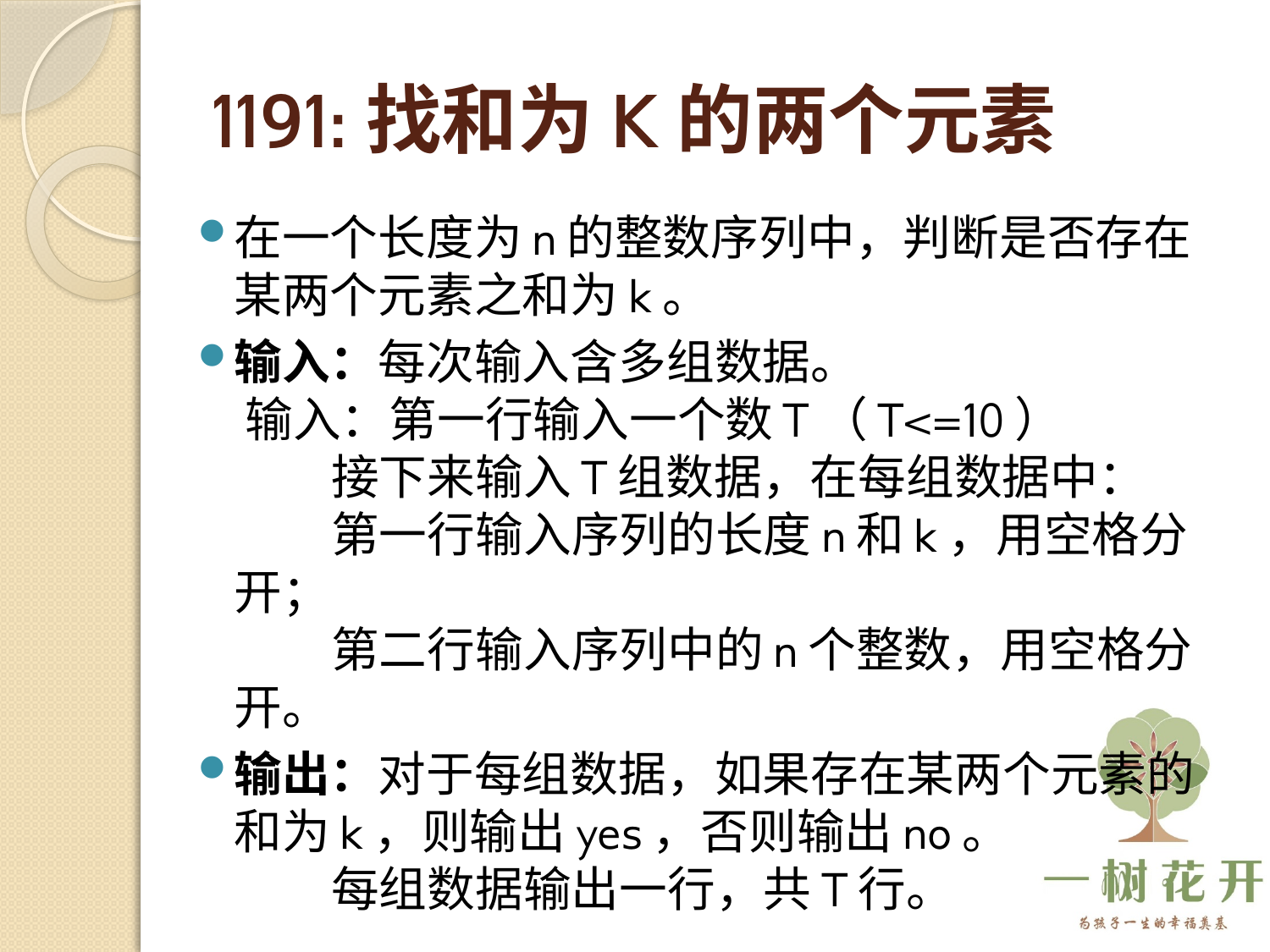

# 1191:找和为K的两个元素
在一个长度为n的整数序列中，判断是否存在某两个元素之和为k。
输入：每次输入含多组数据。
 输入：第一行输入一个数T（T<=10）
         接下来输入T组数据，在每组数据中：
         第一行输入序列的长度n和k，用空格分开；
         第二行输入序列中的n个整数，用空格分开。
输出：对于每组数据，如果存在某两个元素的和为k，则输出yes，否则输出no。
         每组数据输出一行，共T行。